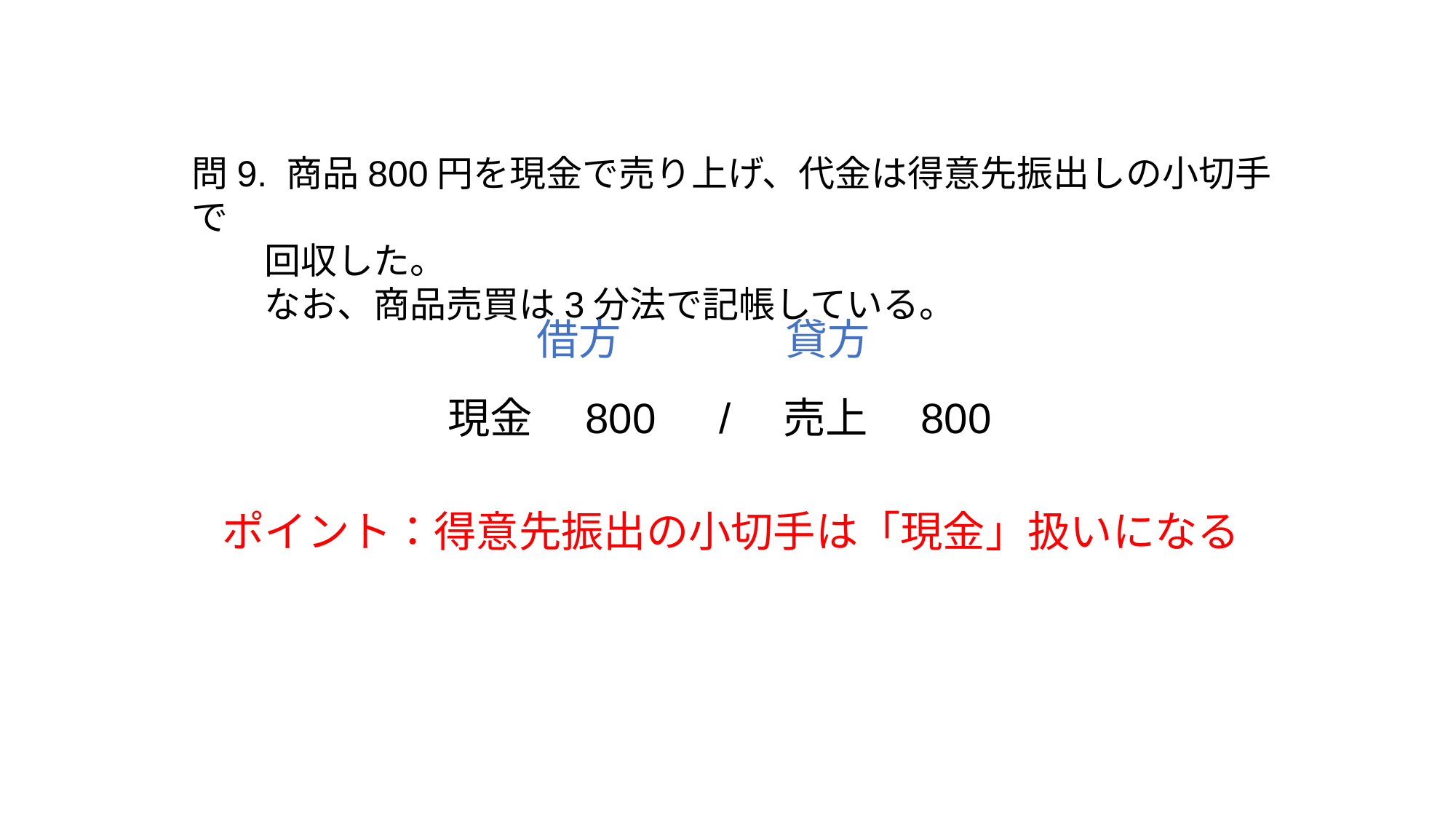

問9. 商品800円を現金で売り上げ、代金は得意先振出しの小切手で
　　回収した。
　　なお、商品売買は3分法で記帳している。
借方
貸方
現金　800　/　売上　800
ポイント：得意先振出の小切手は「現金」扱いになる